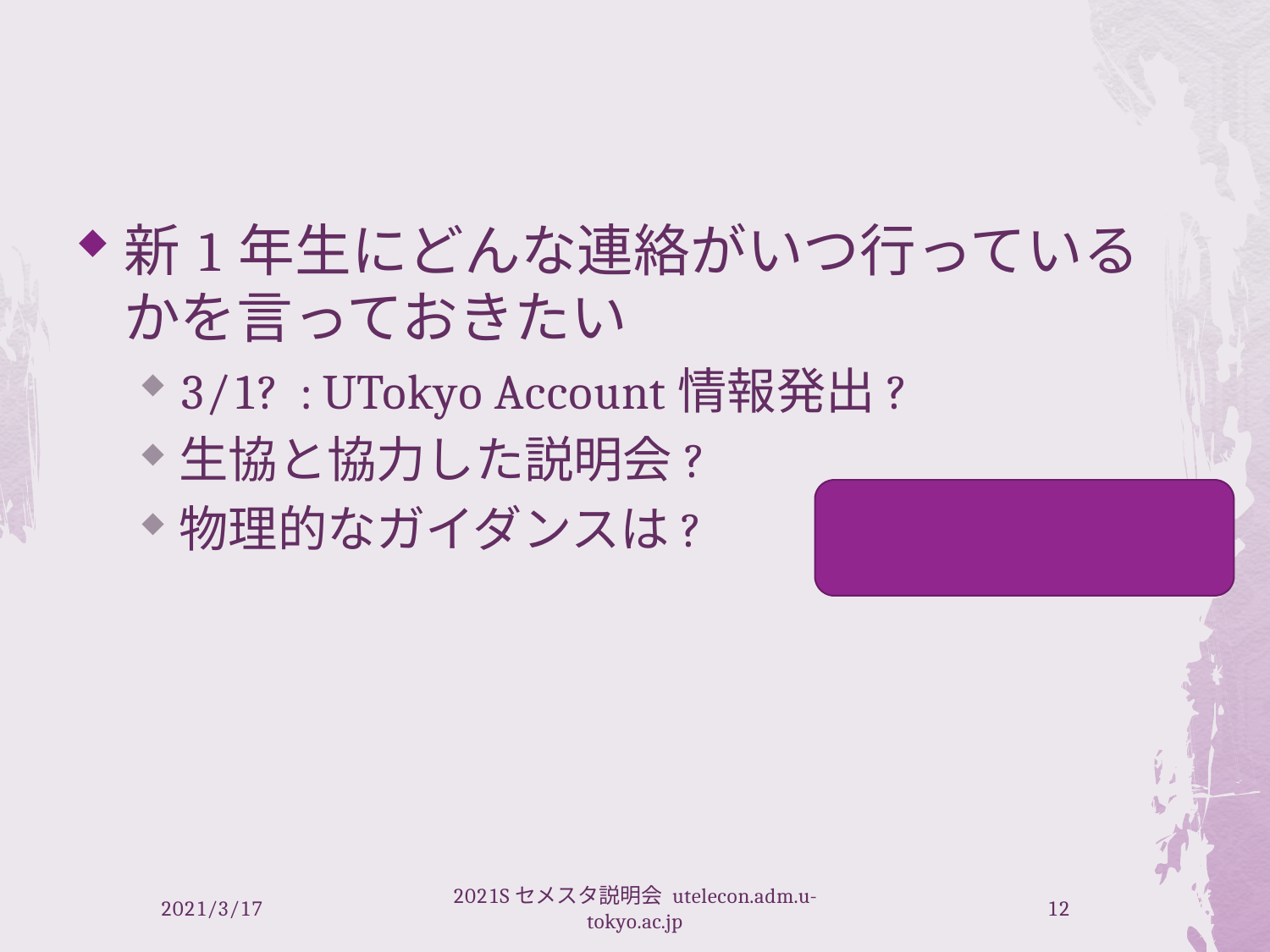

#
新1年生にどんな連絡がいつ行っているかを言っておきたい
3/1?  : UTokyo Account情報発出?
生協と協力した説明会?
物理的なガイダンスは?

2021/3/17
2021Sセメスタ説明会 utelecon.adm.u-tokyo.ac.jp
12